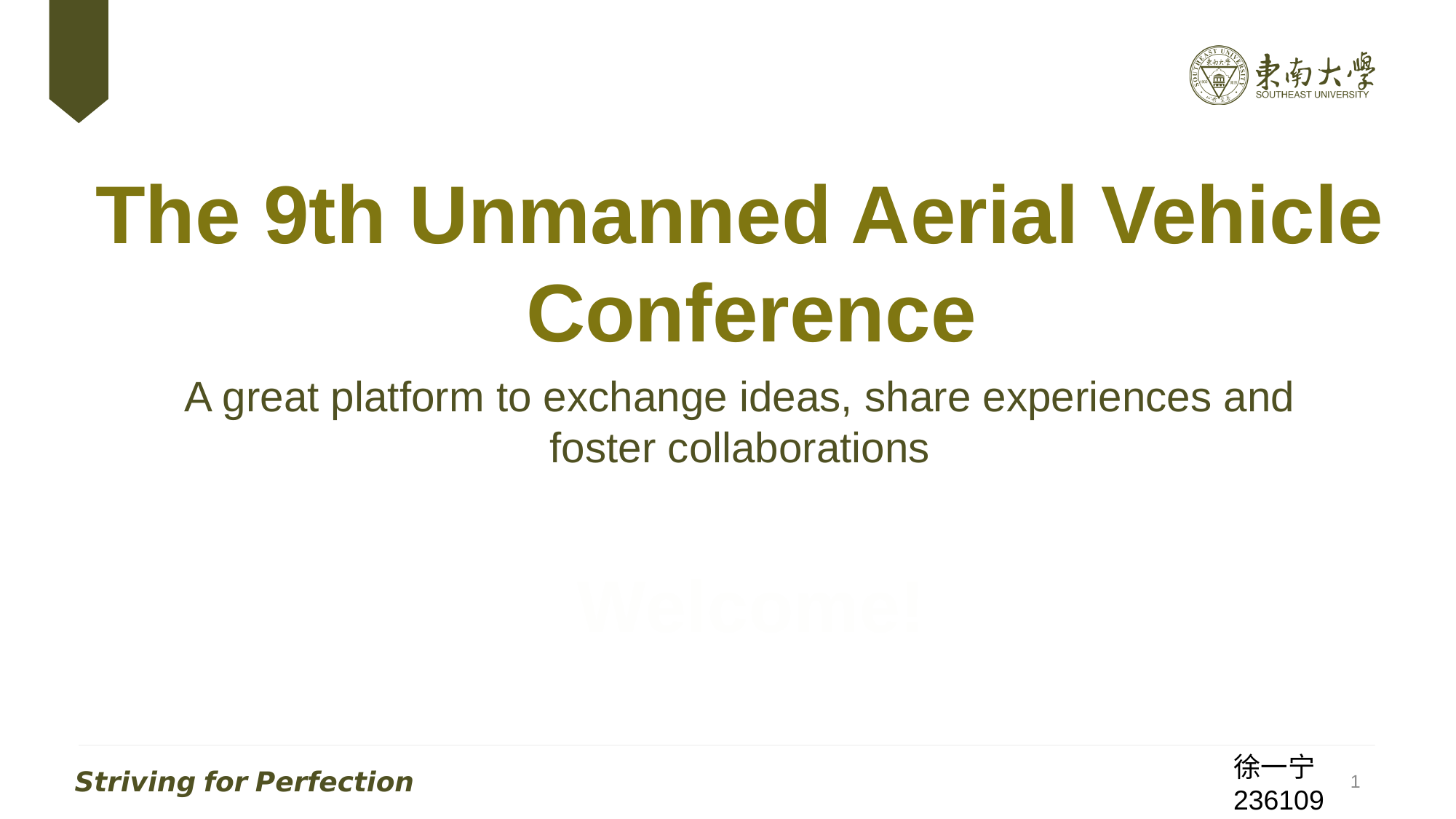

The 9th Unmanned Aerial Vehicle
Conference
A great platform to exchange ideas, share experiences and foster collaborations
Welcome!
徐一宁
236109
1